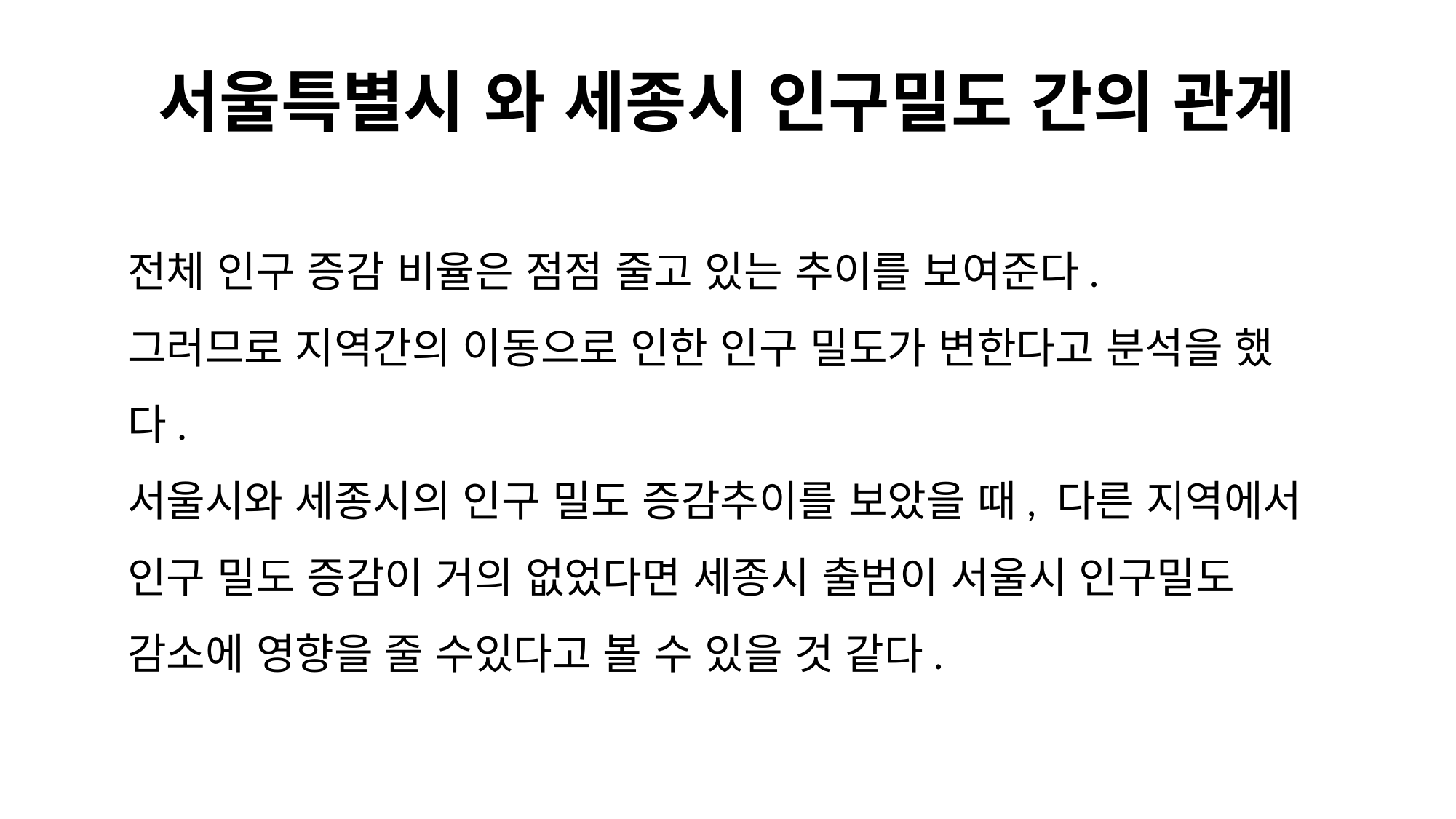

# 서울특별시 와 세종시 인구밀도 간의 관계
전체 인구 증감 비율은 점점 줄고 있는 추이를 보여준다.
그러므로 지역간의 이동으로 인한 인구 밀도가 변한다고 분석을 했다.
서울시와 세종시의 인구 밀도 증감추이를 보았을 때, 다른 지역에서 인구 밀도 증감이 거의 없었다면 세종시 출범이 서울시 인구밀도 감소에 영향을 줄 수있다고 볼 수 있을 것 같다.